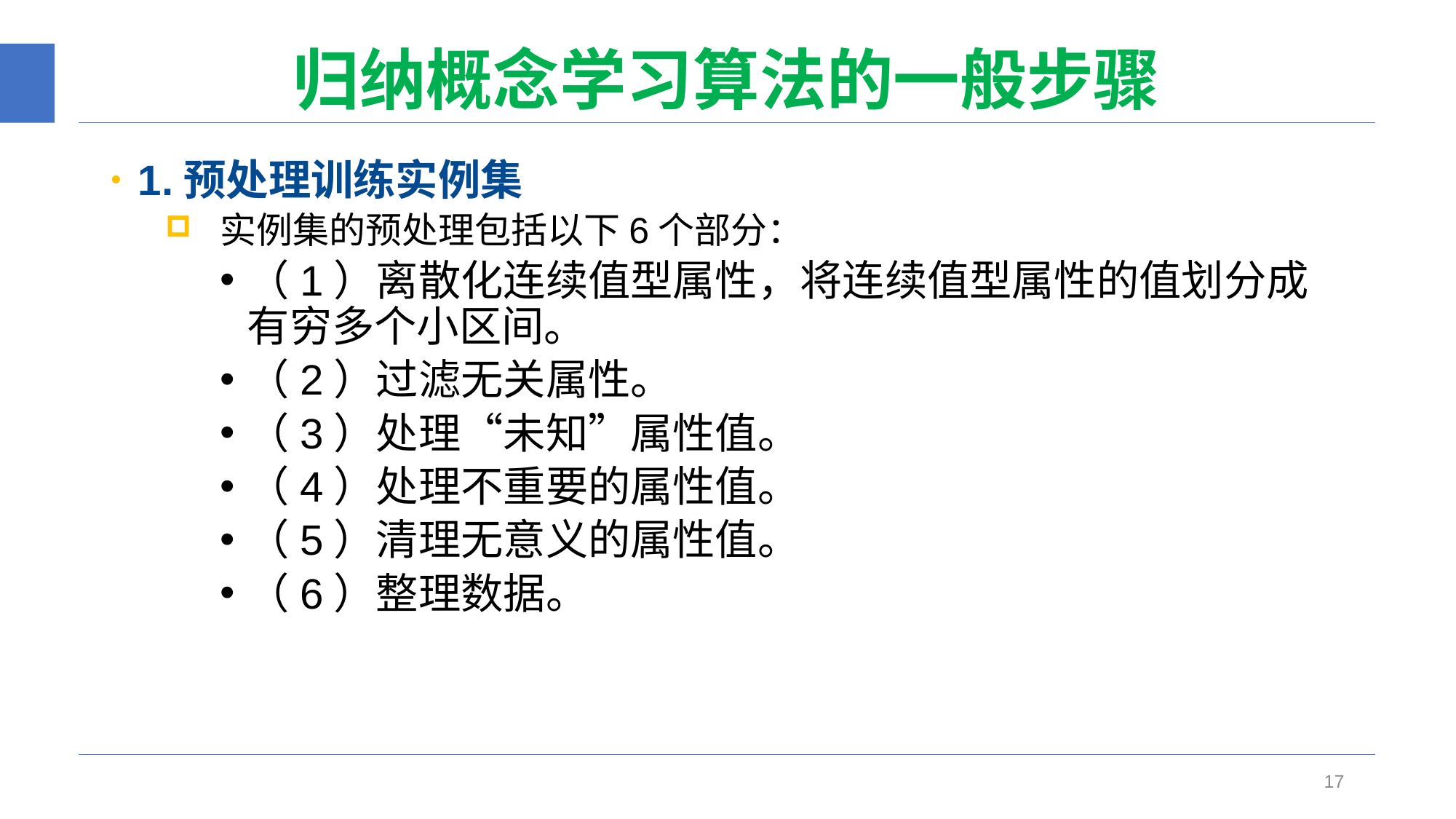

# 归纳概念学习算法的一般步骤
1.预处理训练实例集
实例集的预处理包括以下6个部分：
（1）离散化连续值型属性，将连续值型属性的值划分成有穷多个小区间。
（2）过滤无关属性。
（3）处理“未知”属性值。
（4）处理不重要的属性值。
（5）清理无意义的属性值。
（6）整理数据。
17